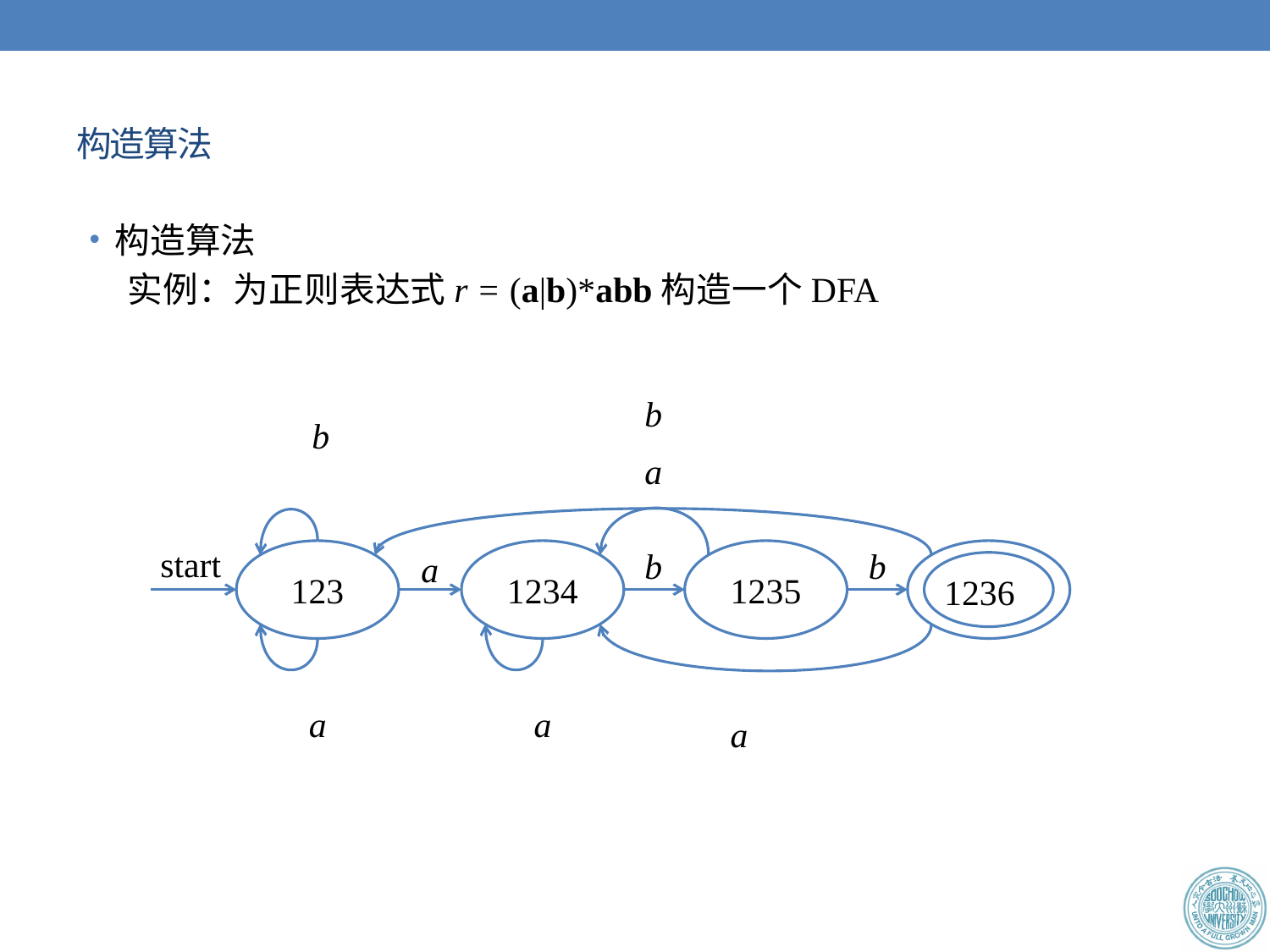

# 构造算法
构造算法
实例：为正则表达式r = (a|b)*abb构造一个DFA

b
b
a
start
b
b
123
1234
1235

a

a
a
1236
a